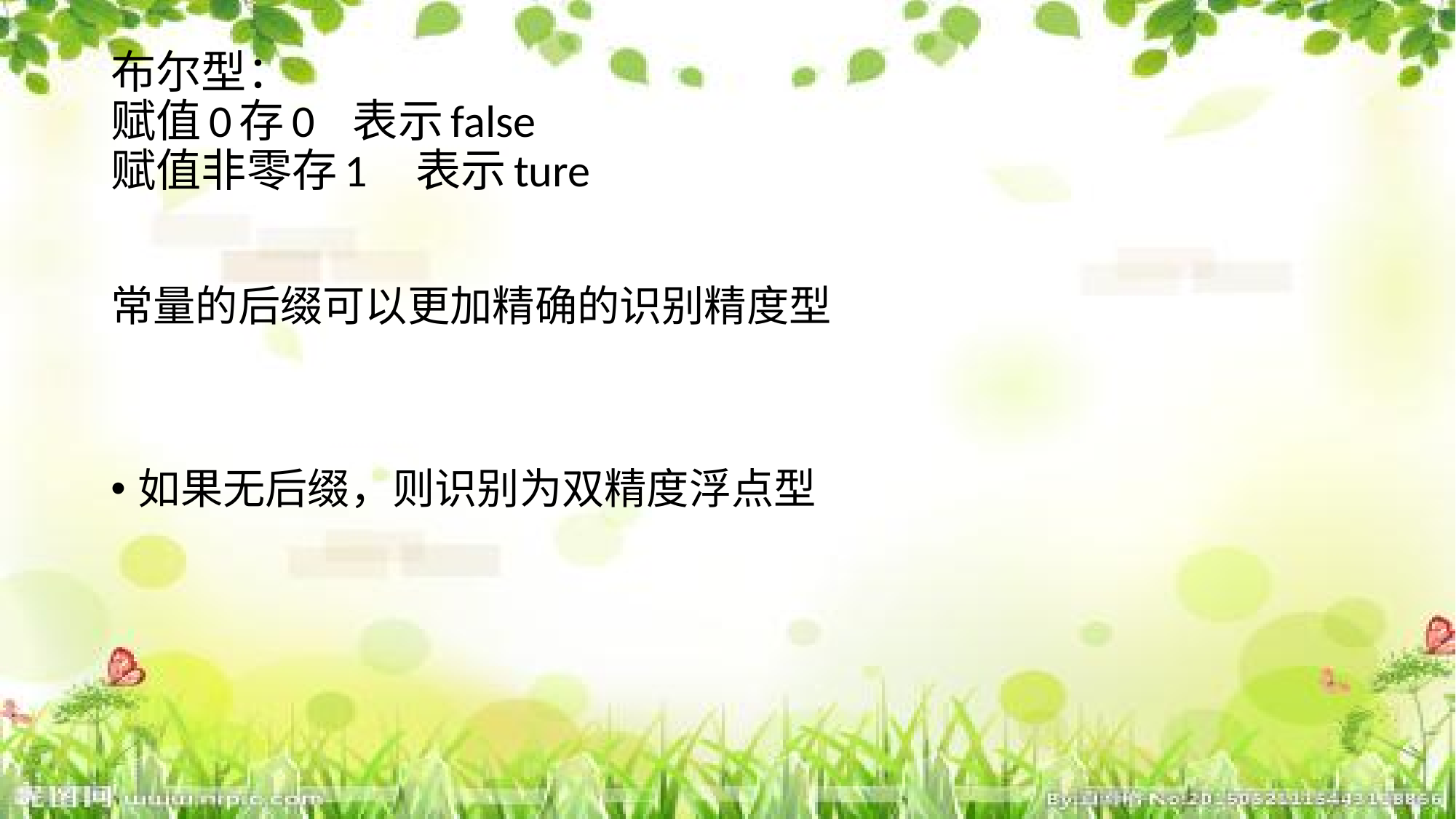

# 布尔型： 赋值0存0   表示false 赋值非零存1    表示ture

常量的后缀可以更加精确的识别精度型

如果无后缀，则识别为双精度浮点型